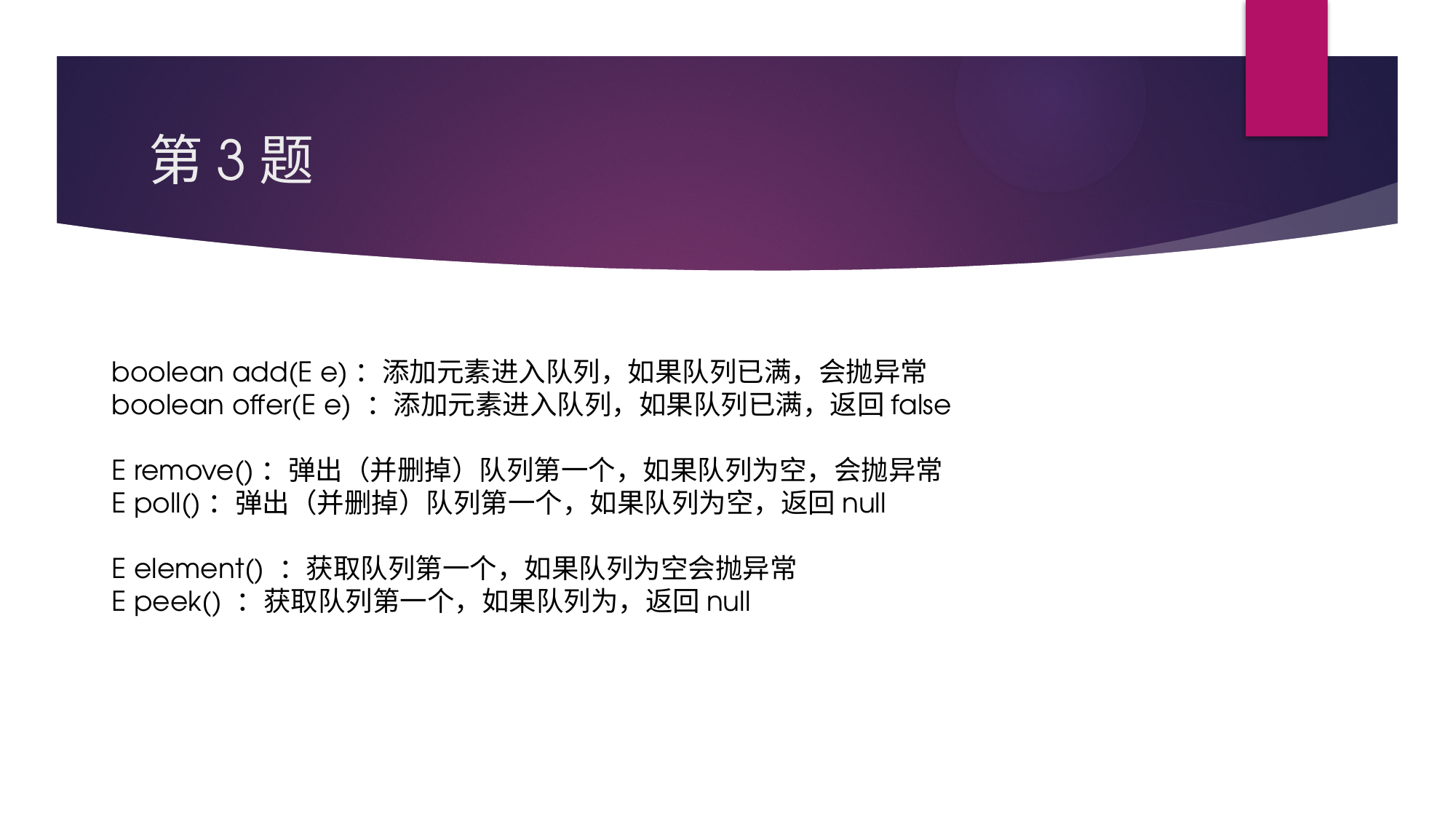

# 第3题
boolean add(E e)：添加元素进入队列，如果队列已满，会抛异常
boolean offer(E e) ：添加元素进入队列，如果队列已满，返回false

E remove()：弹出（并删掉）队列第一个，如果队列为空，会抛异常
E poll()：弹出（并删掉）队列第一个，如果队列为空，返回null

E element() ：获取队列第一个，如果队列为空会抛异常
E peek() ：获取队列第一个，如果队列为，返回null